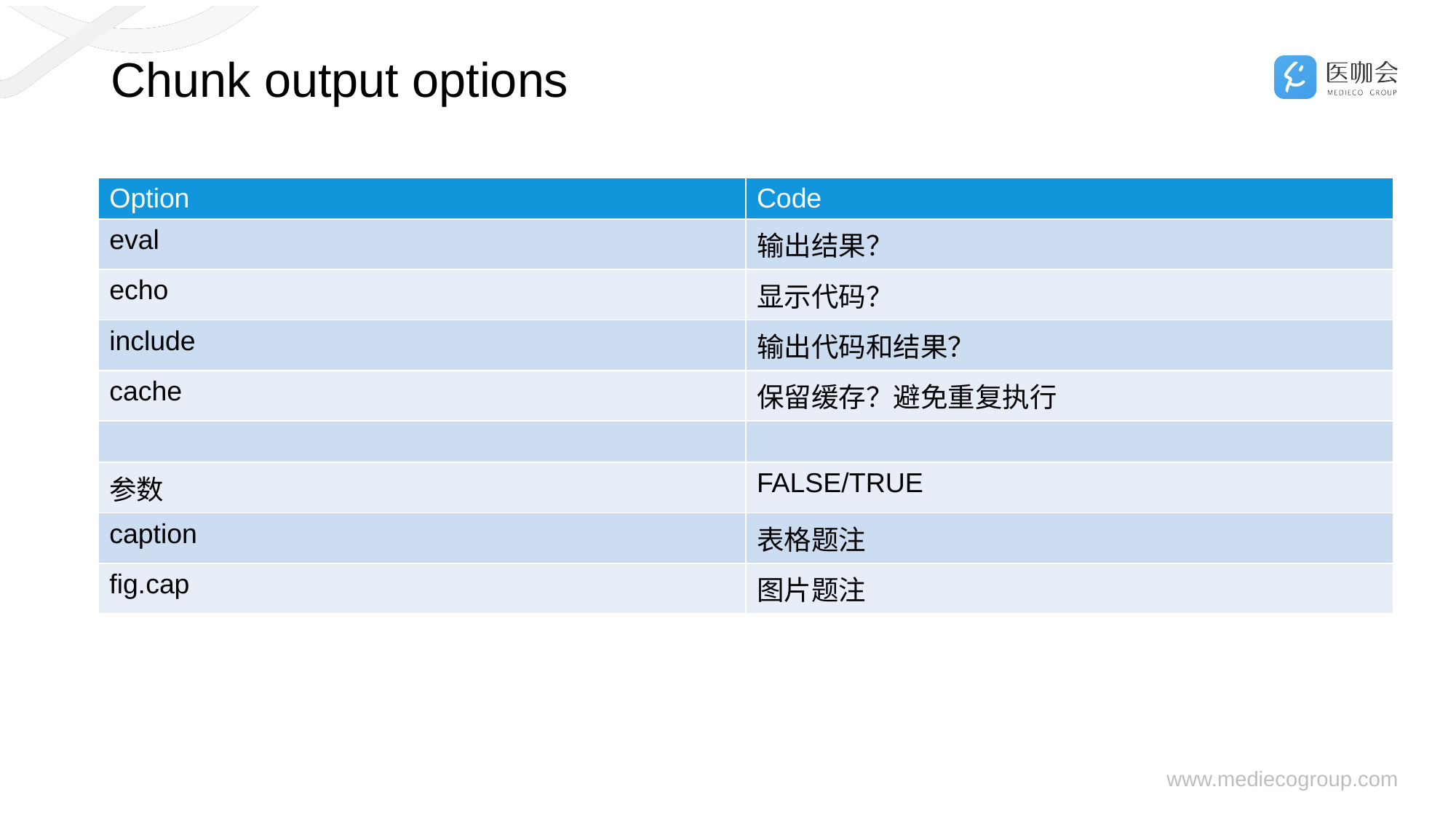

# Chunk output options
| Option | Code |
| --- | --- |
| eval | 输出结果？ |
| echo | 显示代码？ |
| include | 输出代码和结果？ |
| cache | 保留缓存？避免重复执行 |
|  |  |
| 参数 | FALSE/TRUE |
| caption | 表格题注 |
| fig.cap | 图片题注 |